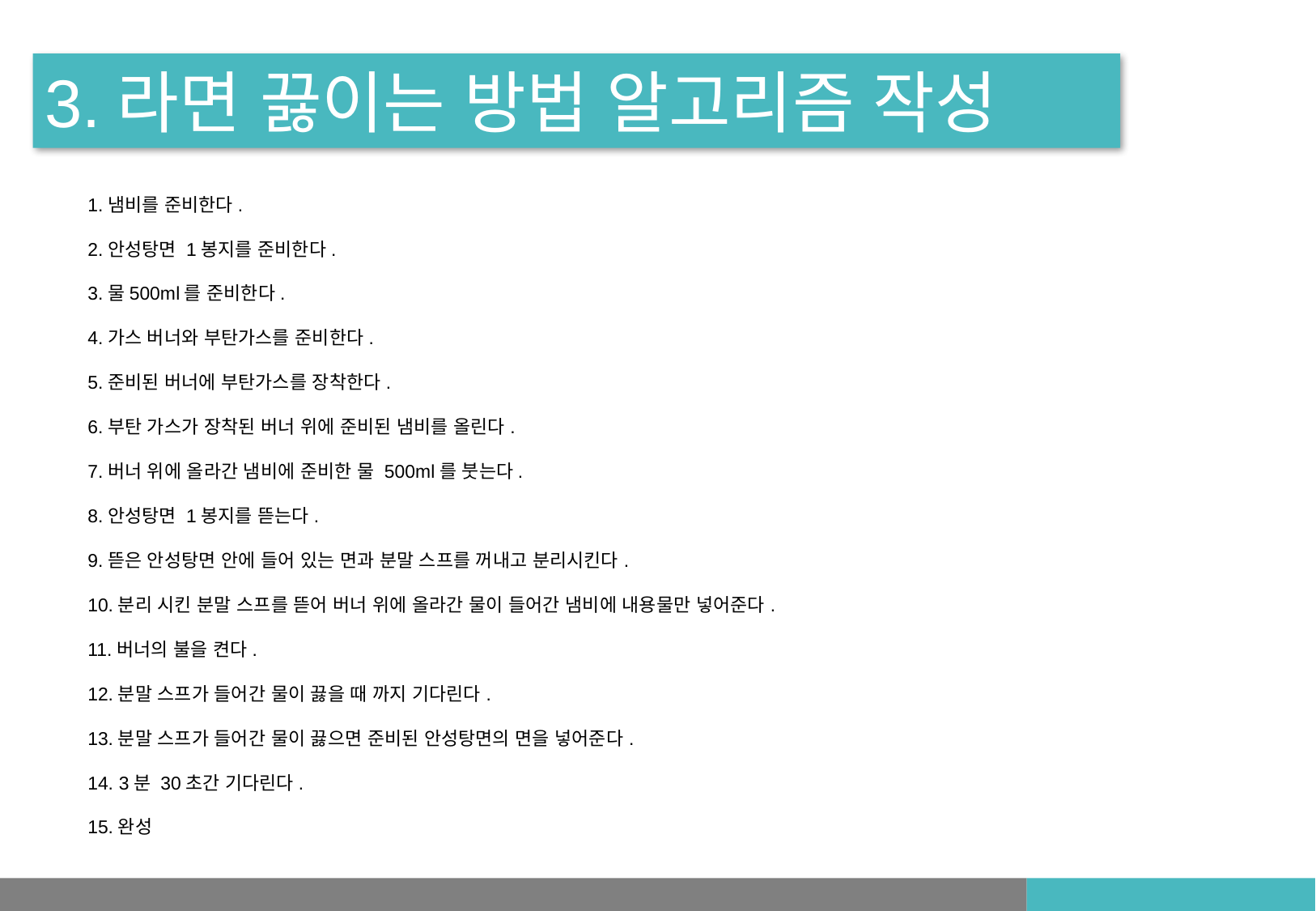

3.라면 끓이는 방법 알고리즘 작성
1.냄비를 준비한다.
2.안성탕면 1봉지를 준비한다.
3.물500ml를 준비한다.
4.가스 버너와 부탄가스를 준비한다.
5.준비된 버너에 부탄가스를 장착한다.
6.부탄 가스가 장착된 버너 위에 준비된 냄비를 올린다.
7.버너 위에 올라간 냄비에 준비한 물 500ml를 붓는다.
8.안성탕면 1봉지를 뜯는다.
9.뜯은 안성탕면 안에 들어 있는 면과 분말 스프를 꺼내고 분리시킨다.
10.분리 시킨 분말 스프를 뜯어 버너 위에 올라간 물이 들어간 냄비에 내용물만 넣어준다.
11.버너의 불을 켠다.
12.분말 스프가 들어간 물이 끓을 때 까지 기다린다.
13.분말 스프가 들어간 물이 끓으면 준비된 안성탕면의 면을 넣어준다.
14. 3분 30초간 기다린다.
15.완성